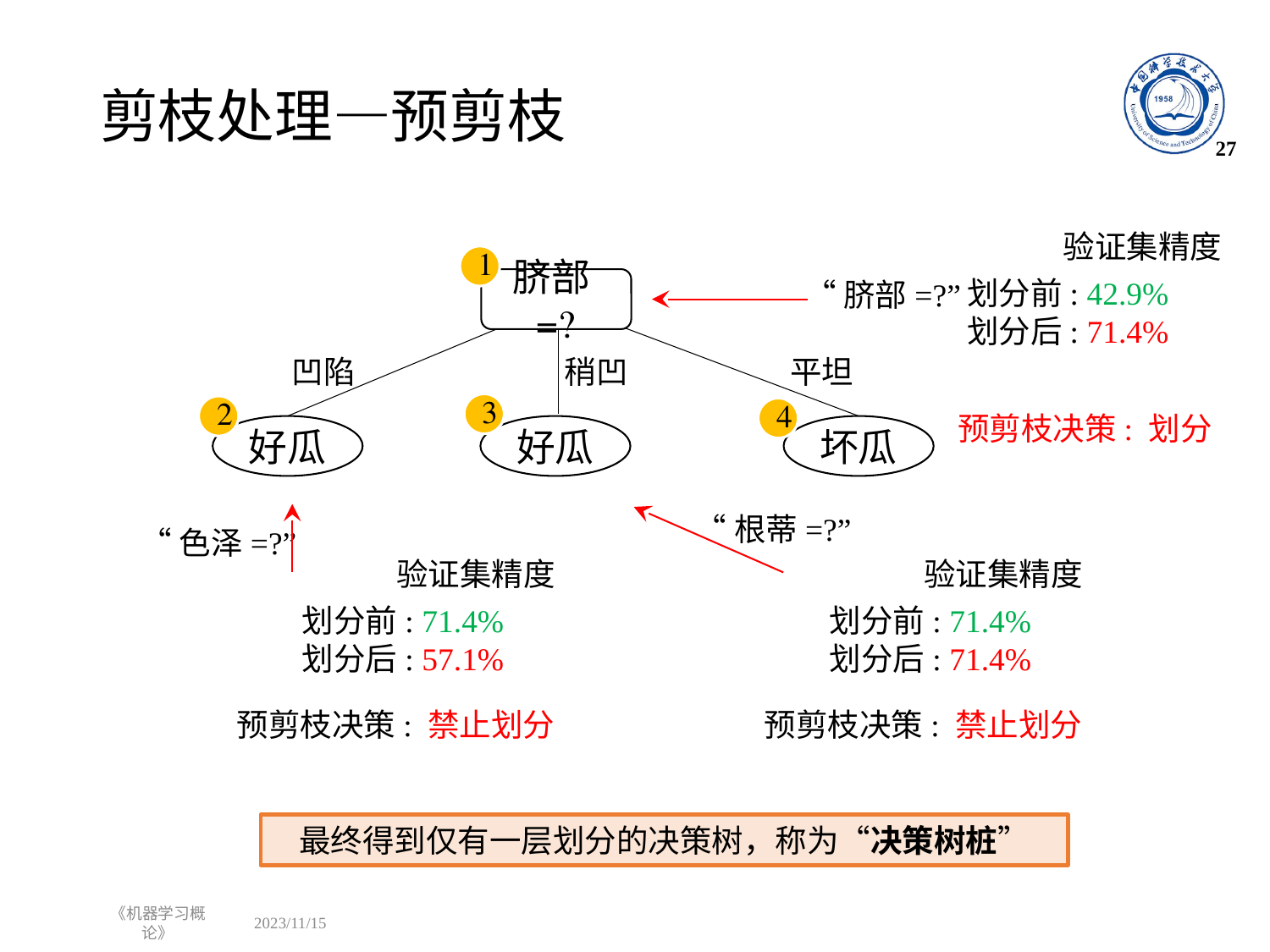

# 剪枝处理—预剪枝
27
验证集精度
1
划分前: 42.9%
划分后: 71.4%
脐部=?
“脐部=?”
凹陷
稍凹
平坦
3
2
4
预剪枝决策: 划分
好瓜
好瓜
坏瓜
“根蒂=?”
“色泽=?”
验证集精度
验证集精度
划分前: 71.4%
划分后: 57.1%
划分前: 71.4%
划分后: 71.4%
预剪枝决策: 禁止划分
预剪枝决策: 禁止划分
最终得到仅有一层划分的决策树，称为“决策树桩”
《机器学习概论》
2023/11/15